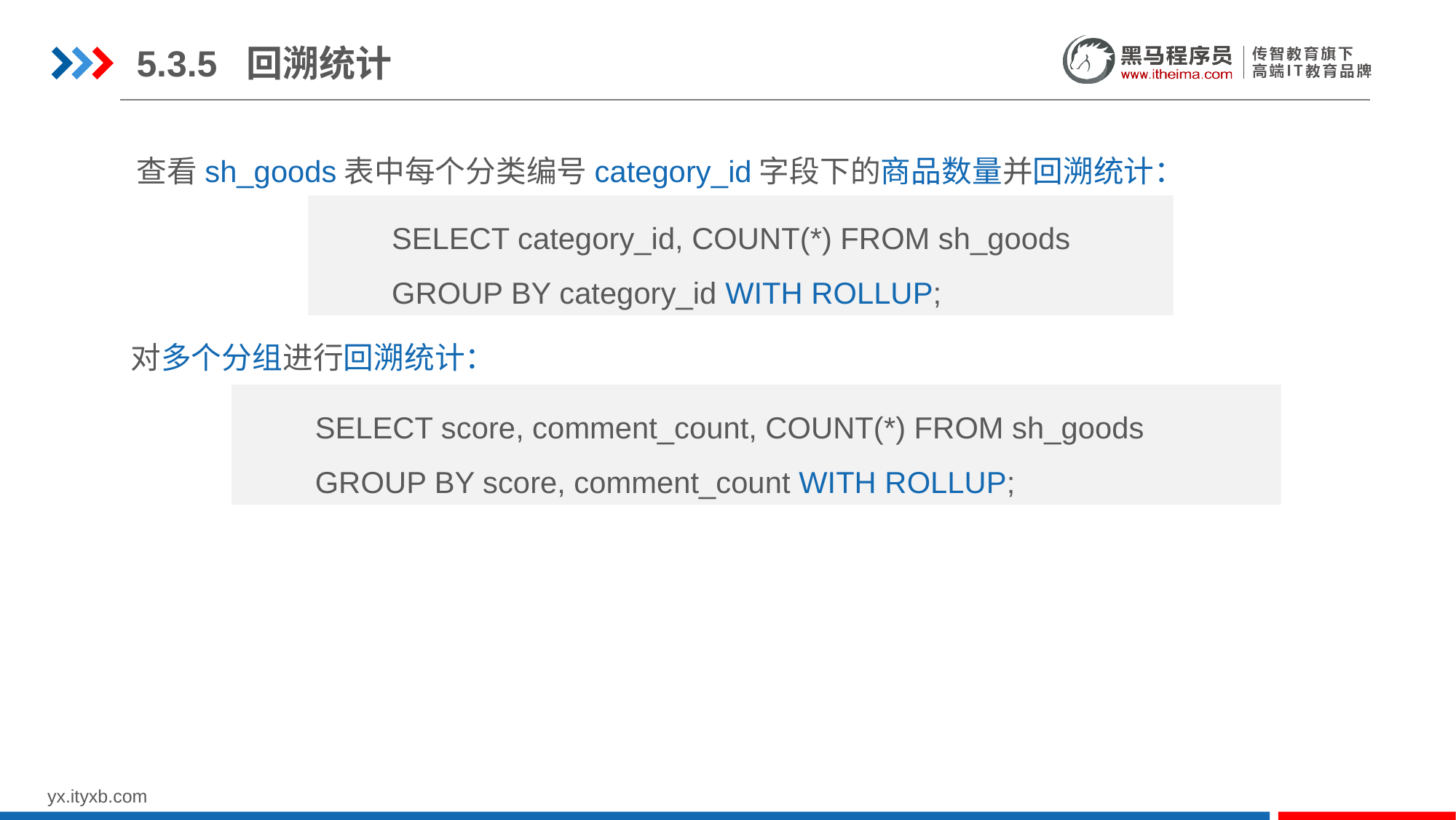

5.3.5  回溯统计
查看sh_goods表中每个分类编号category_id字段下的商品数量并回溯统计：
SELECT category_id, COUNT(*) FROM sh_goods
GROUP BY category_id WITH ROLLUP;
对多个分组进行回溯统计：
SELECT score, comment_count, COUNT(*) FROM sh_goods
GROUP BY score, comment_count WITH ROLLUP;